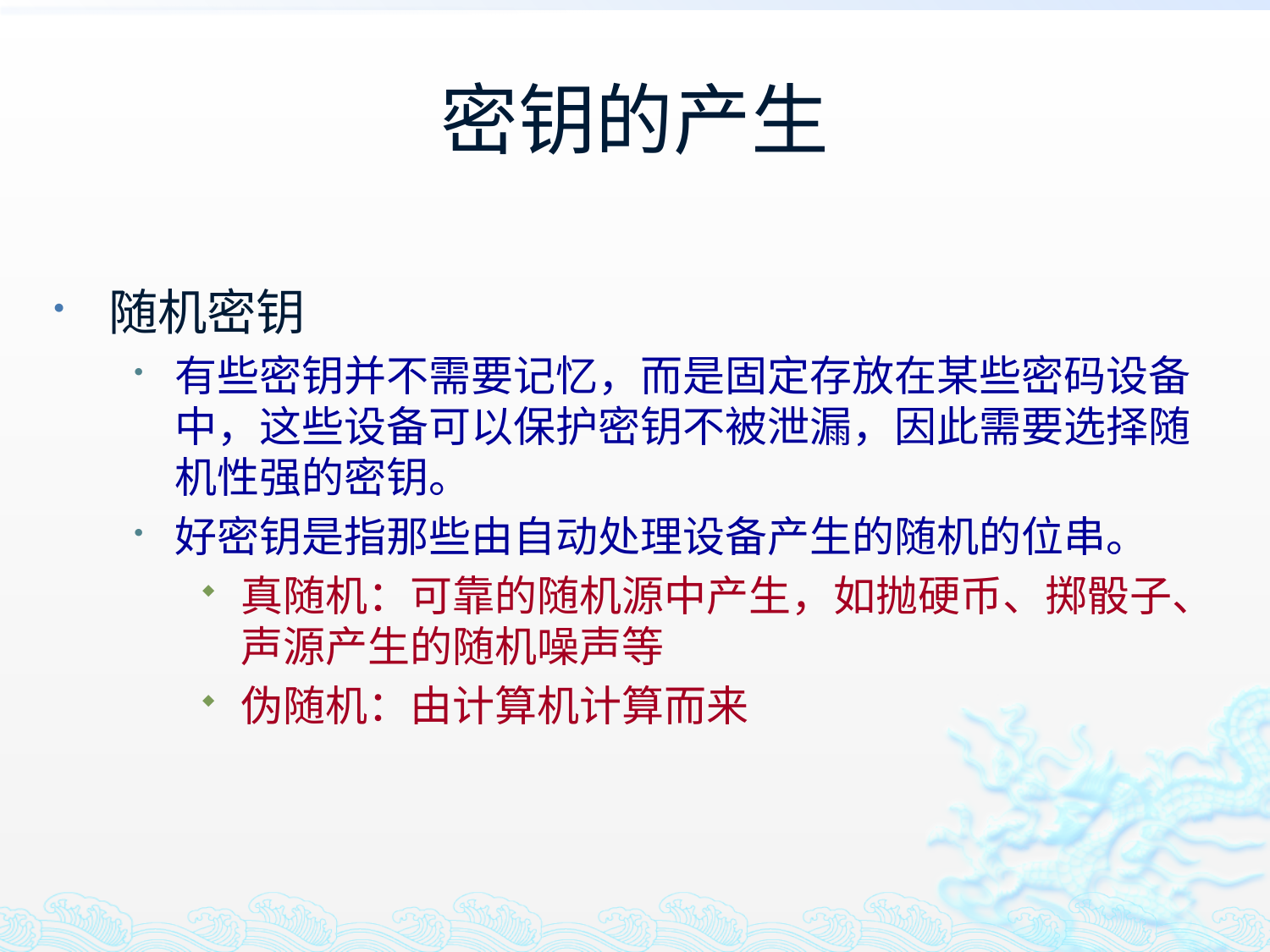

# 密钥的产生
随机密钥
有些密钥并不需要记忆，而是固定存放在某些密码设备中，这些设备可以保护密钥不被泄漏，因此需要选择随机性强的密钥。
好密钥是指那些由自动处理设备产生的随机的位串。
真随机：可靠的随机源中产生，如抛硬币、掷骰子、声源产生的随机噪声等
伪随机：由计算机计算而来